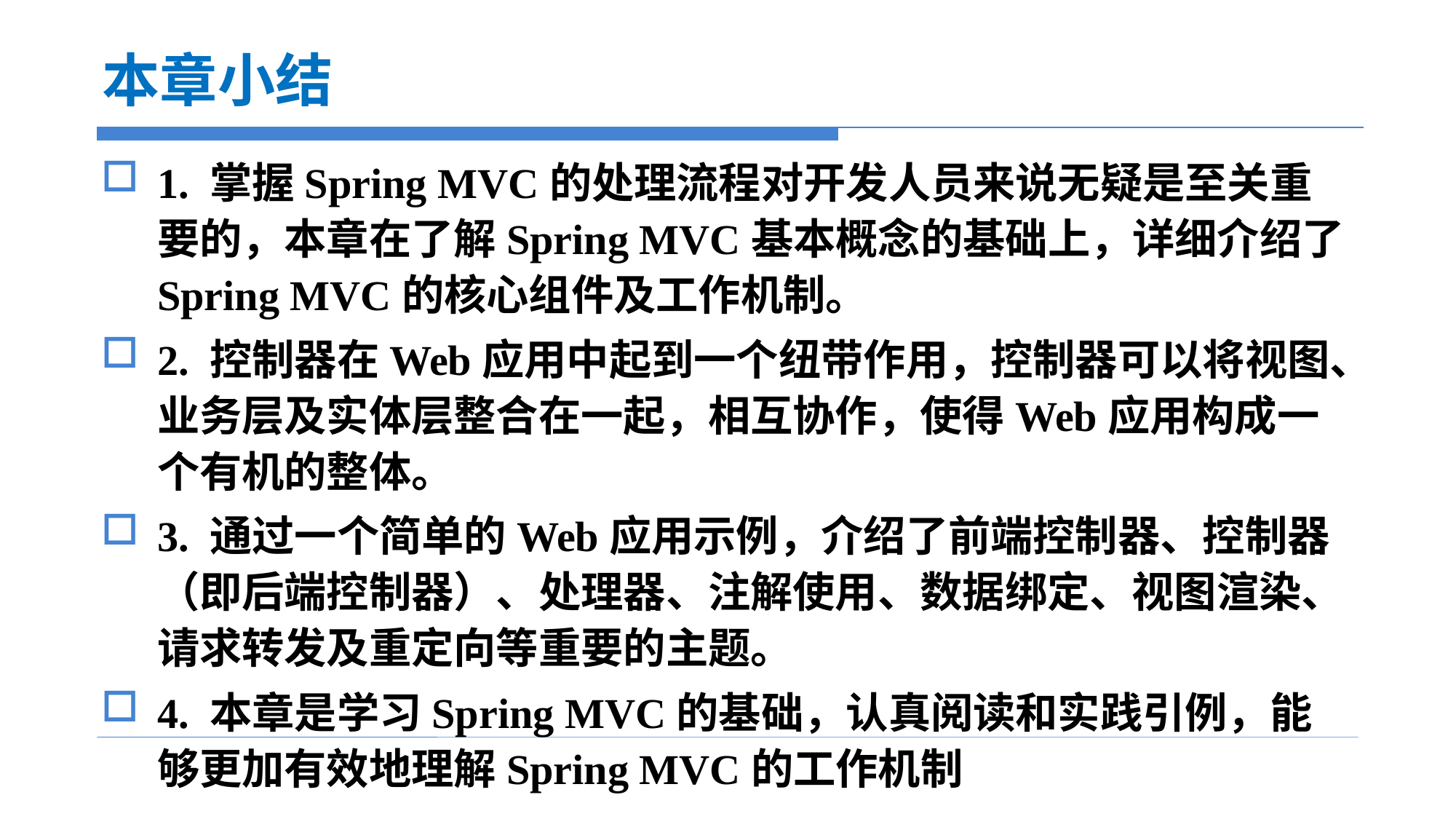

# 本章小结
1. 掌握Spring MVC的处理流程对开发人员来说无疑是至关重要的，本章在了解Spring MVC基本概念的基础上，详细介绍了Spring MVC的核心组件及工作机制。
2. 控制器在Web应用中起到一个纽带作用，控制器可以将视图、业务层及实体层整合在一起，相互协作，使得Web应用构成一个有机的整体。
3. 通过一个简单的Web应用示例，介绍了前端控制器、控制器（即后端控制器）、处理器、注解使用、数据绑定、视图渲染、请求转发及重定向等重要的主题。
4. 本章是学习Spring MVC的基础，认真阅读和实践引例，能够更加有效地理解Spring MVC的工作机制
24